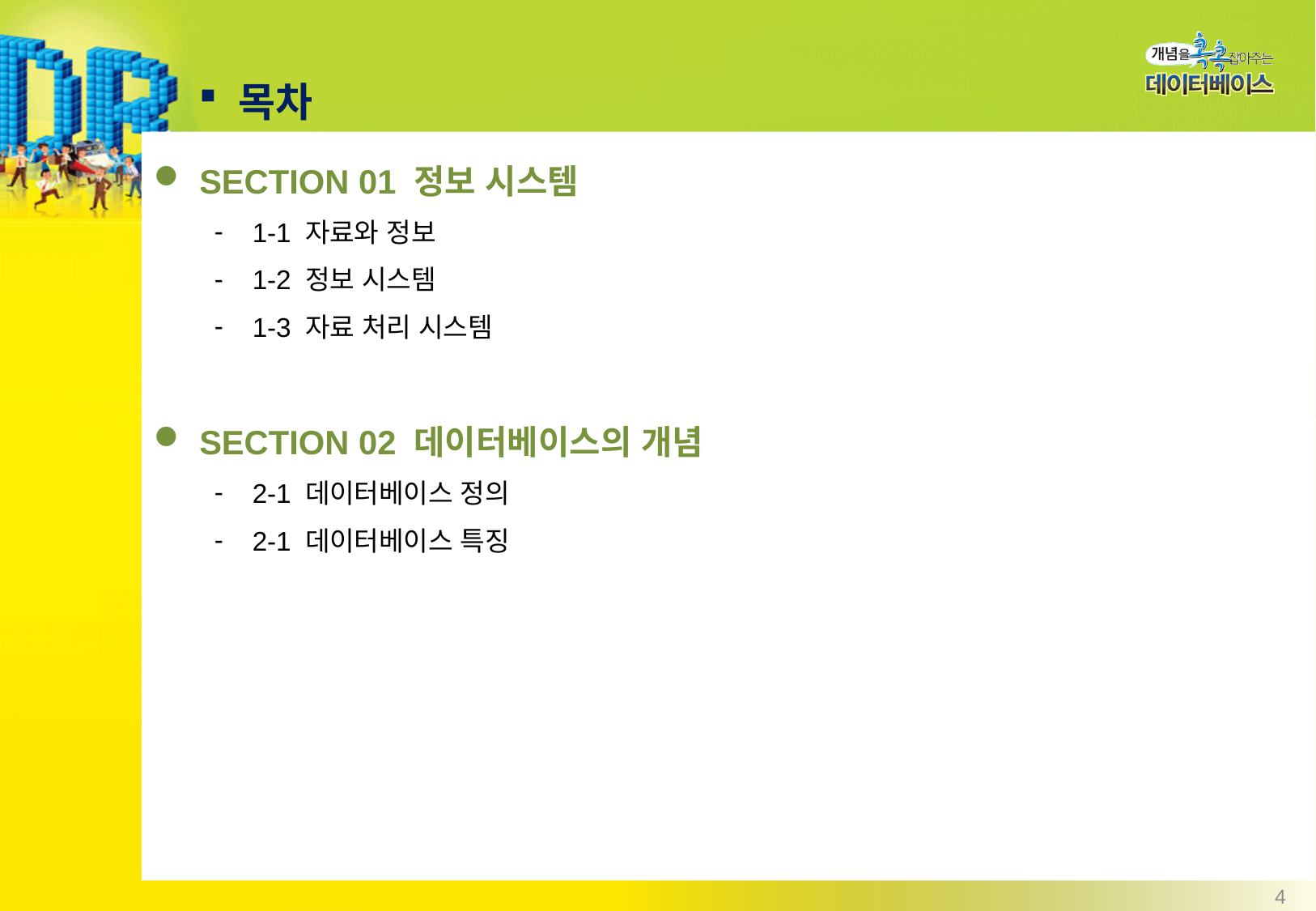

목차
SECTION 01 정보 시스템
1-1 자료와 정보
1-2 정보 시스템
1-3 자료 처리 시스템

SECTION 02 데이터베이스의 개념
2-1 데이터베이스 정의
2-1 데이터베이스 특징

4